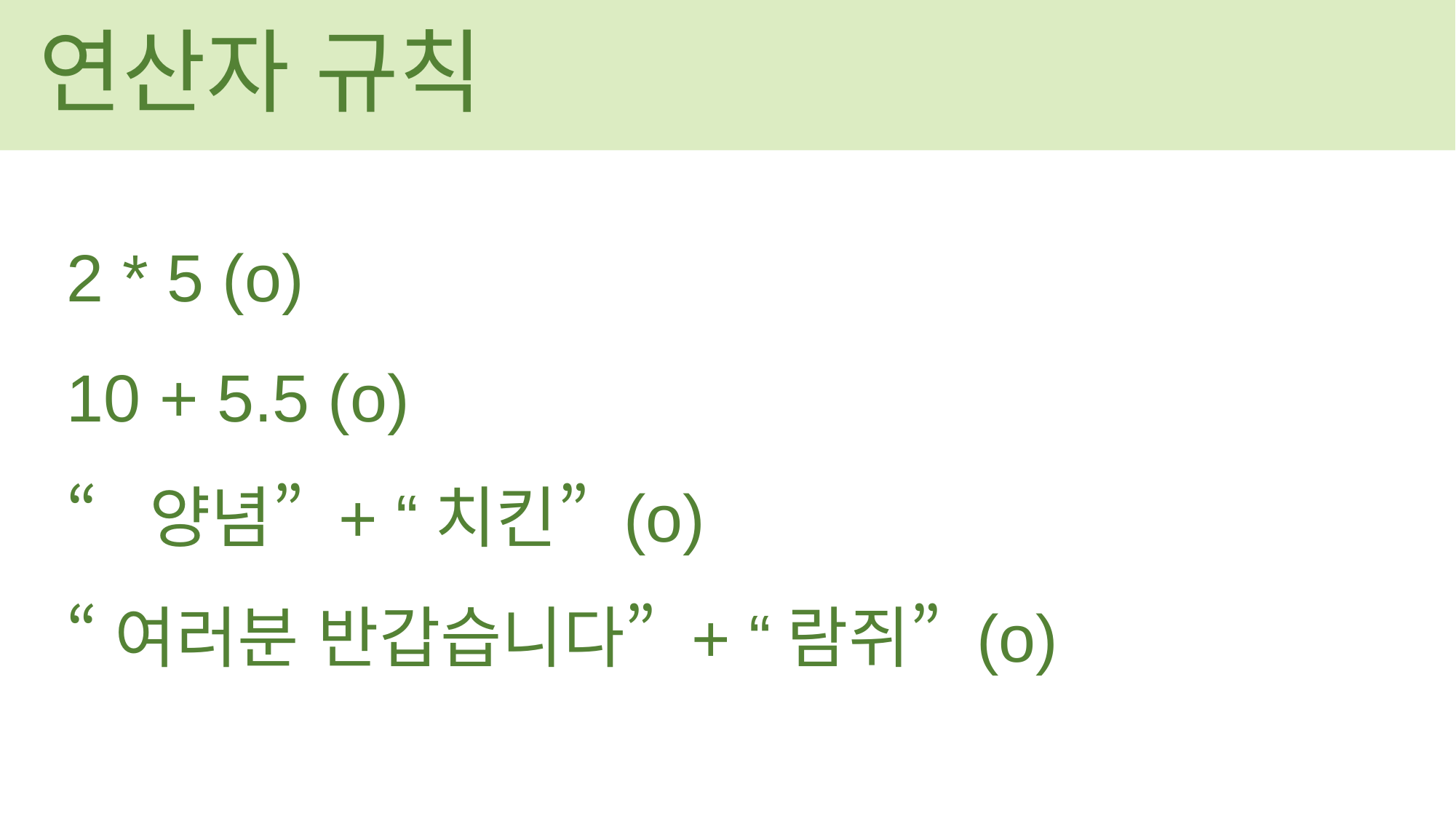

연산자 규칙
2 * 5 (o)
10 + 5.5 (o)
“양념” + “치킨” (o)
“여러분 반갑습니다” + “람쥐” (o)